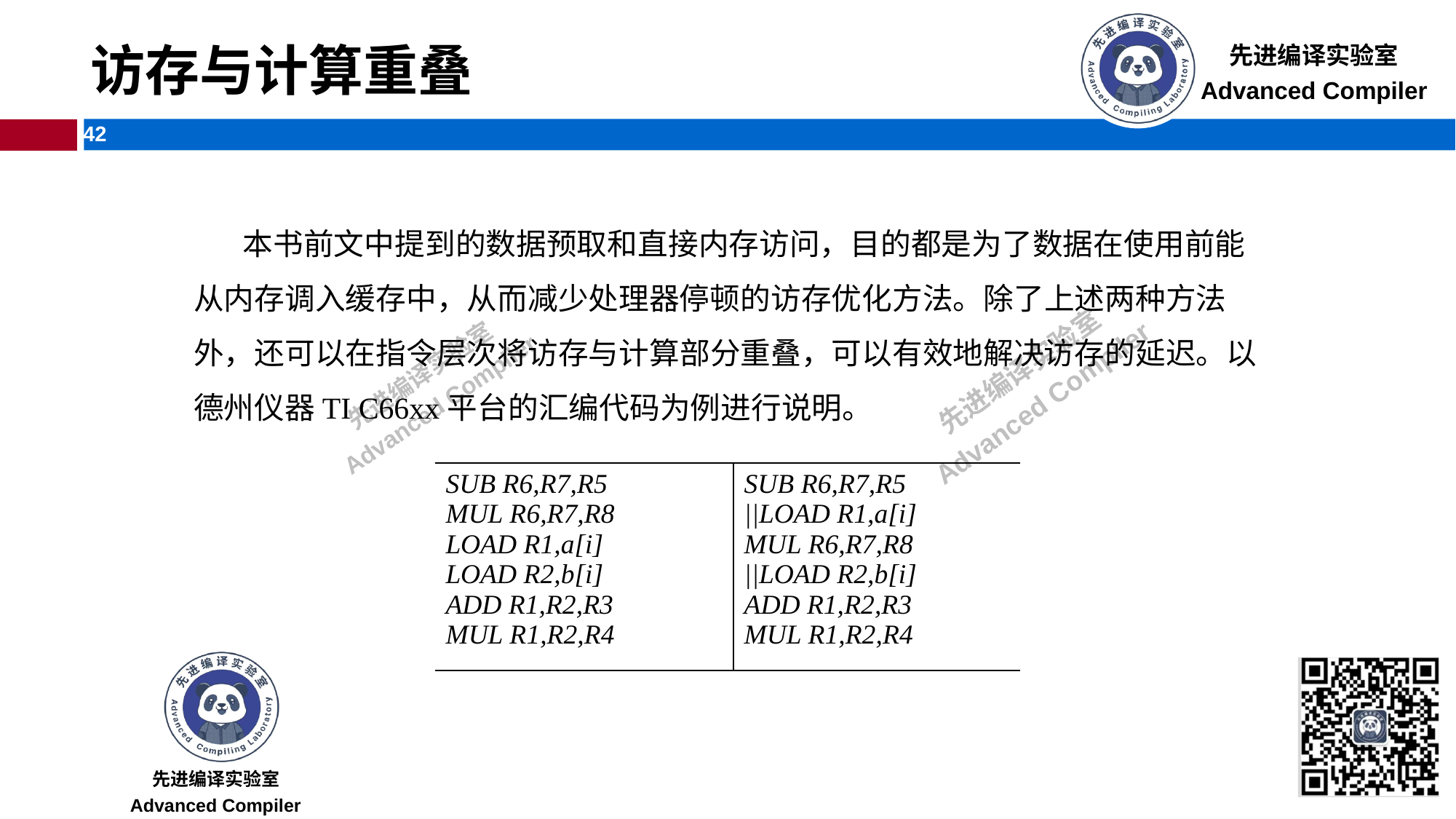

# 访存与计算重叠
    本书前文中提到的数据预取和直接内存访问，目的都是为了数据在使用前能从内存调入缓存中，从而减少处理器停顿的访存优化方法。除了上述两种方法外，还可以在指令层次将访存与计算部分重叠，可以有效地解决访存的延迟。以德州仪器TI C66xx平台的汇编代码为例进行说明。
| SUB R6,R7,R5 MUL R6,R7,R8 LOAD R1,a[i] LOAD R2,b[i] ADD R1,R2,R3 MUL R1,R2,R4 | SUB R6,R7,R5 ||LOAD R1,a[i] MUL R6,R7,R8 ||LOAD R2,b[i] ADD R1,R2,R3 MUL R1,R2,R4 |
| --- | --- |